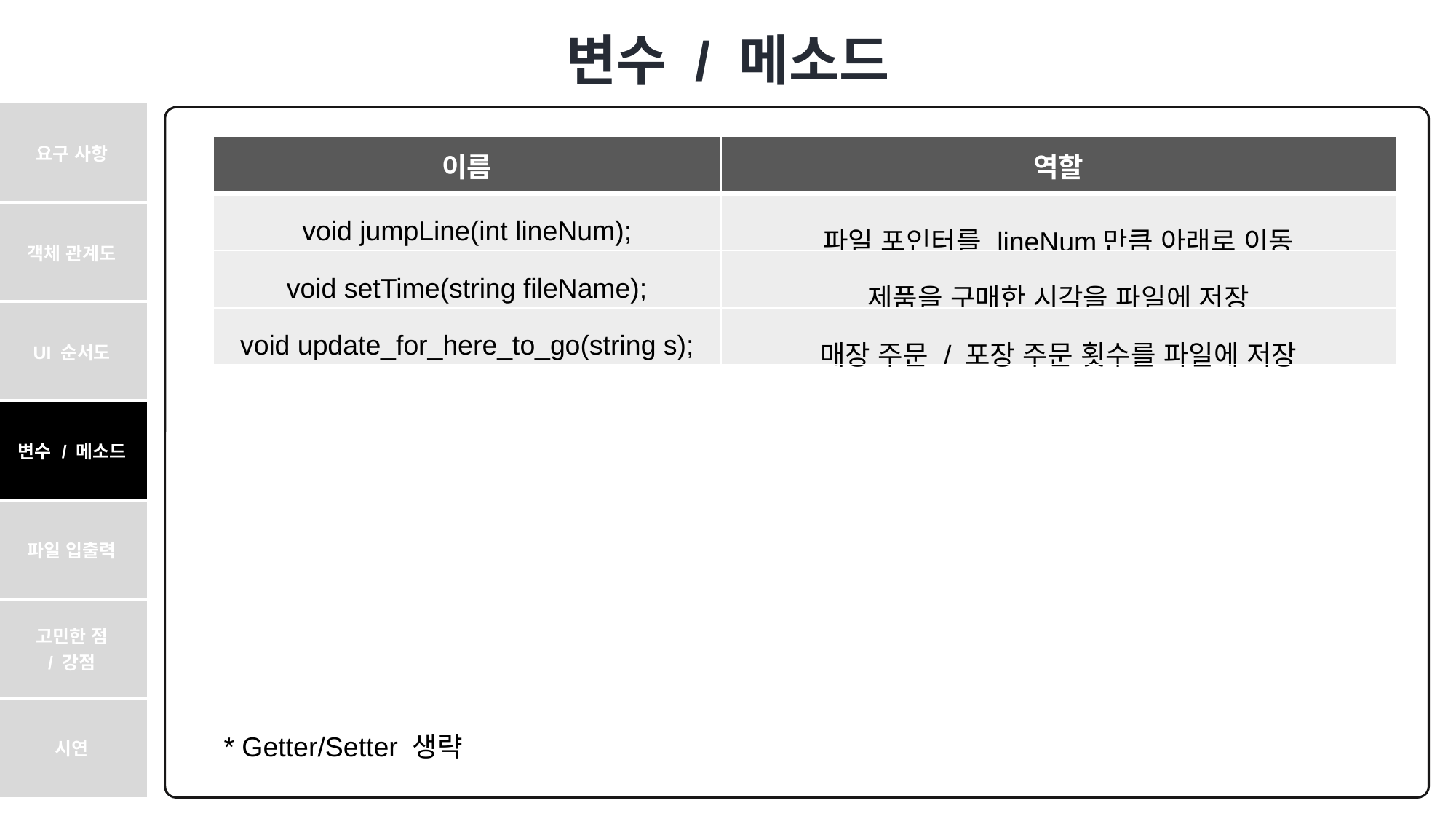

변수 / 메소드
| 요구 사항 |
| --- |
| 객체 관계도 |
| UI 순서도 |
| 변수 / 메소드 |
| 파일 입출력 |
| 고민한 점 / 강점 |
| 시연 |

| 이름 | 역할 |
| --- | --- |
| void jumpLine(int lineNum); | 파일 포인터를 lineNum만큼 아래로 이동 |
| void setTime(string fileName); | 제품을 구매한 시각을 파일에 저장 |
| void update\_for\_here\_to\_go(string s); | 매장 주문 / 포장 주문 횟수를 파일에 저장 |
* Getter/Setter 생략